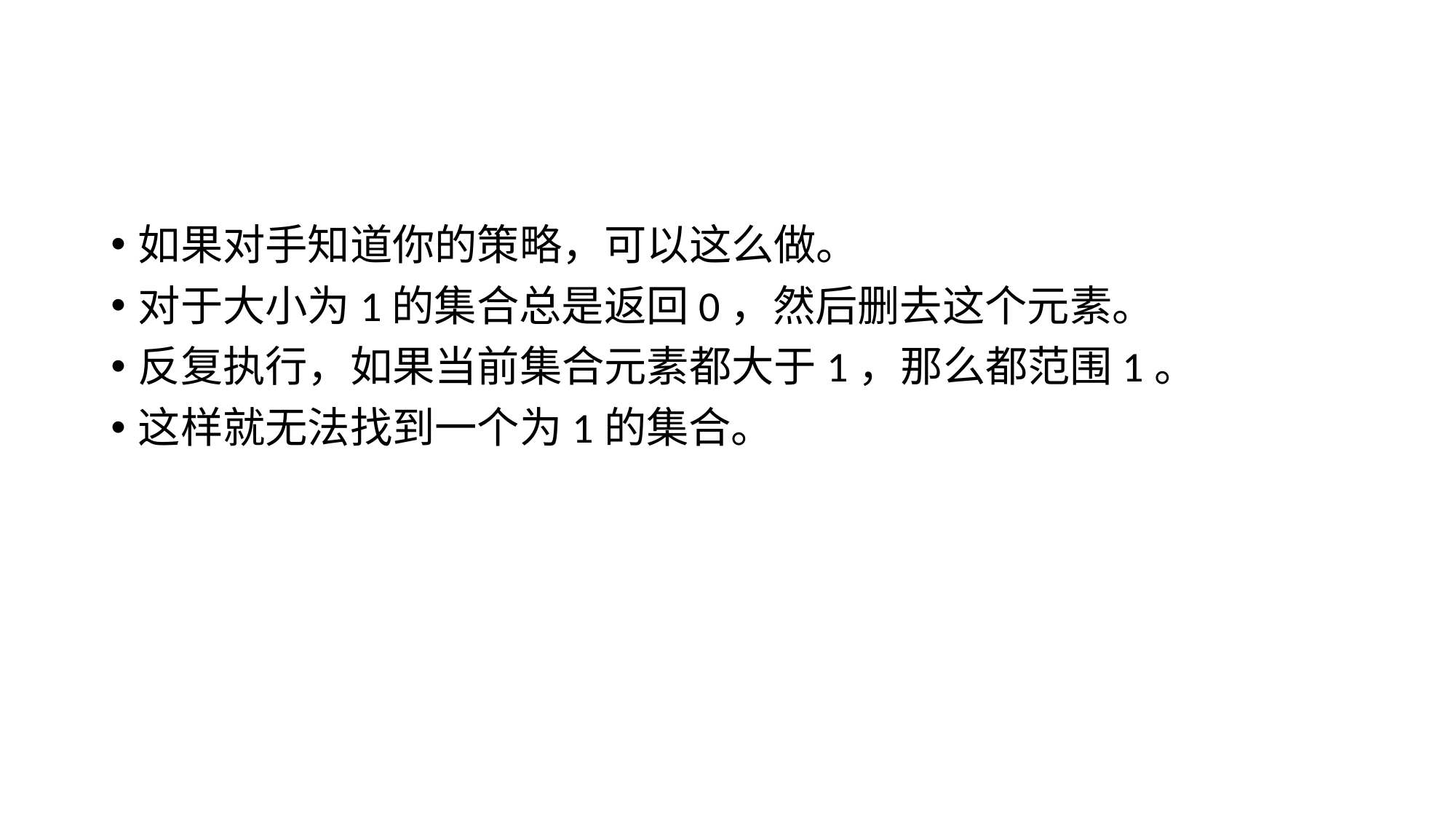

#
如果对手知道你的策略，可以这么做。
对于大小为1的集合总是返回0，然后删去这个元素。
反复执行，如果当前集合元素都大于1，那么都范围1。
这样就无法找到一个为1的集合。